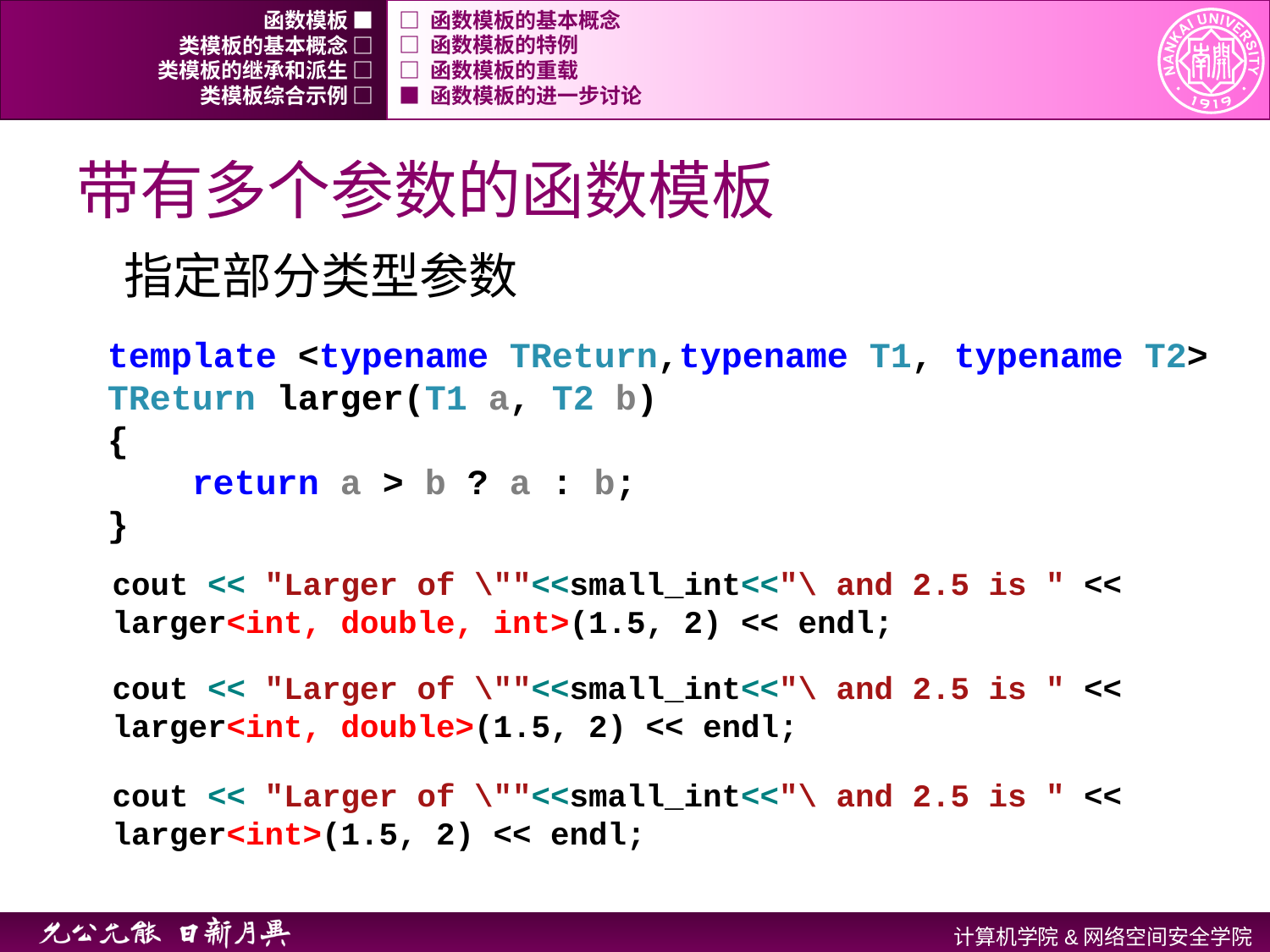

函数模板 ■
□ 函数模板的基本概念
类模板的基本概念 □
□ 函数模板的特例
类模板的继承和派生 □
□ 函数模板的重载
类模板综合示例 □
■ 函数模板的进一步讨论
# 带有多个参数的函数模板
指定部分类型参数
template <typename TReturn,typename T1, typename T2>
TReturn larger(T1 a, T2 b)
{
    return a > b ? a : b;
}
cout << "Larger of \""<<small_int<<"\ and 2.5 is " << larger<int, double, int>(1.5, 2) << endl;
cout << "Larger of \""<<small_int<<"\ and 2.5 is " << larger<int, double>(1.5, 2) << endl;
cout << "Larger of \""<<small_int<<"\ and 2.5 is " << larger<int>(1.5, 2) << endl;